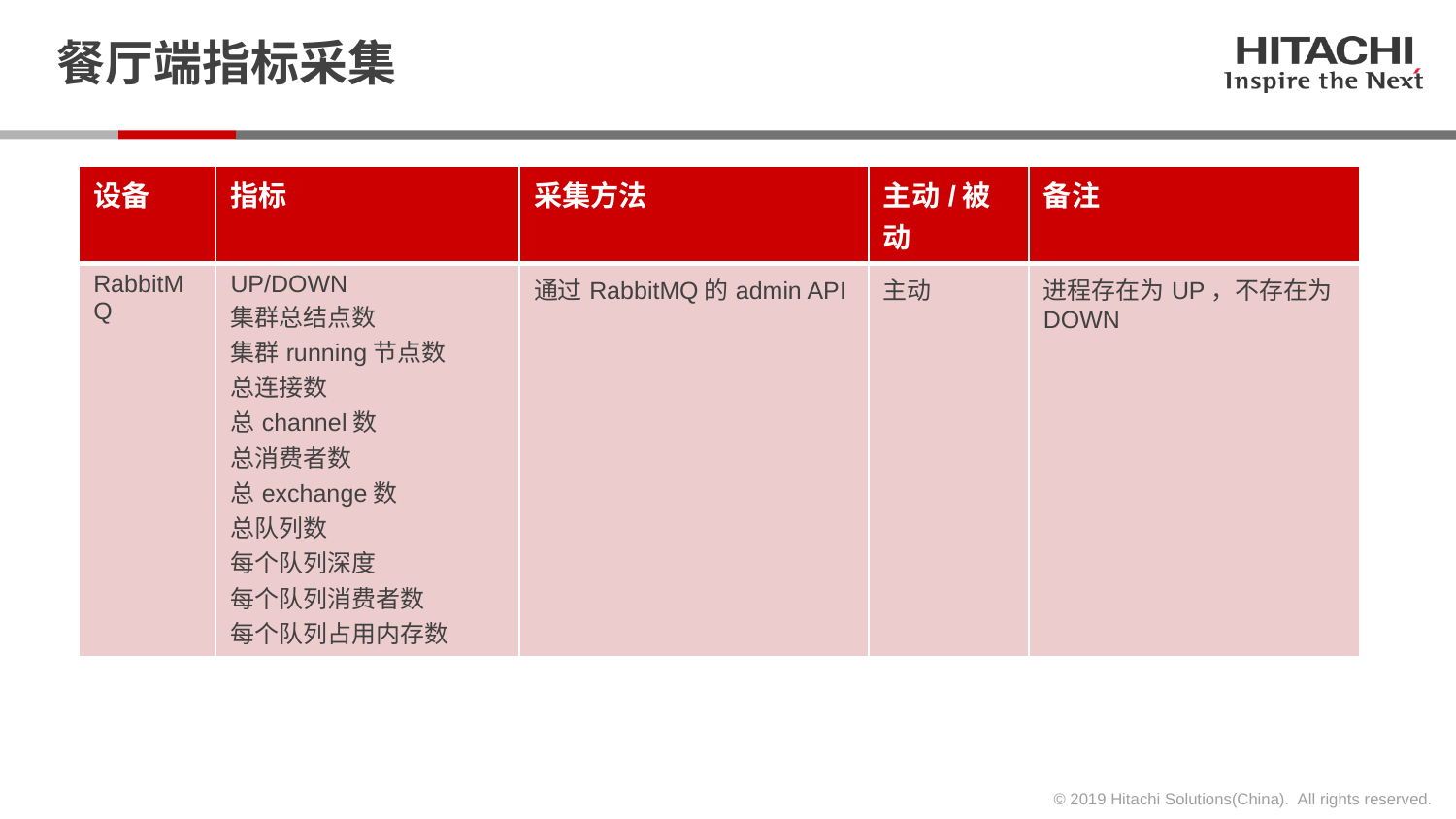

# 餐厅端指标采集
| 设备 | 指标 | 采集方法 | 主动/被动 | 备注 |
| --- | --- | --- | --- | --- |
| RabbitMQ | UP/DOWN 集群总结点数 集群running节点数 总连接数 总channel数 总消费者数 总exchange数 总队列数 每个队列深度 每个队列消费者数 每个队列占用内存数 | 通过RabbitMQ的admin API | 主动 | 进程存在为UP，不存在为DOWN |